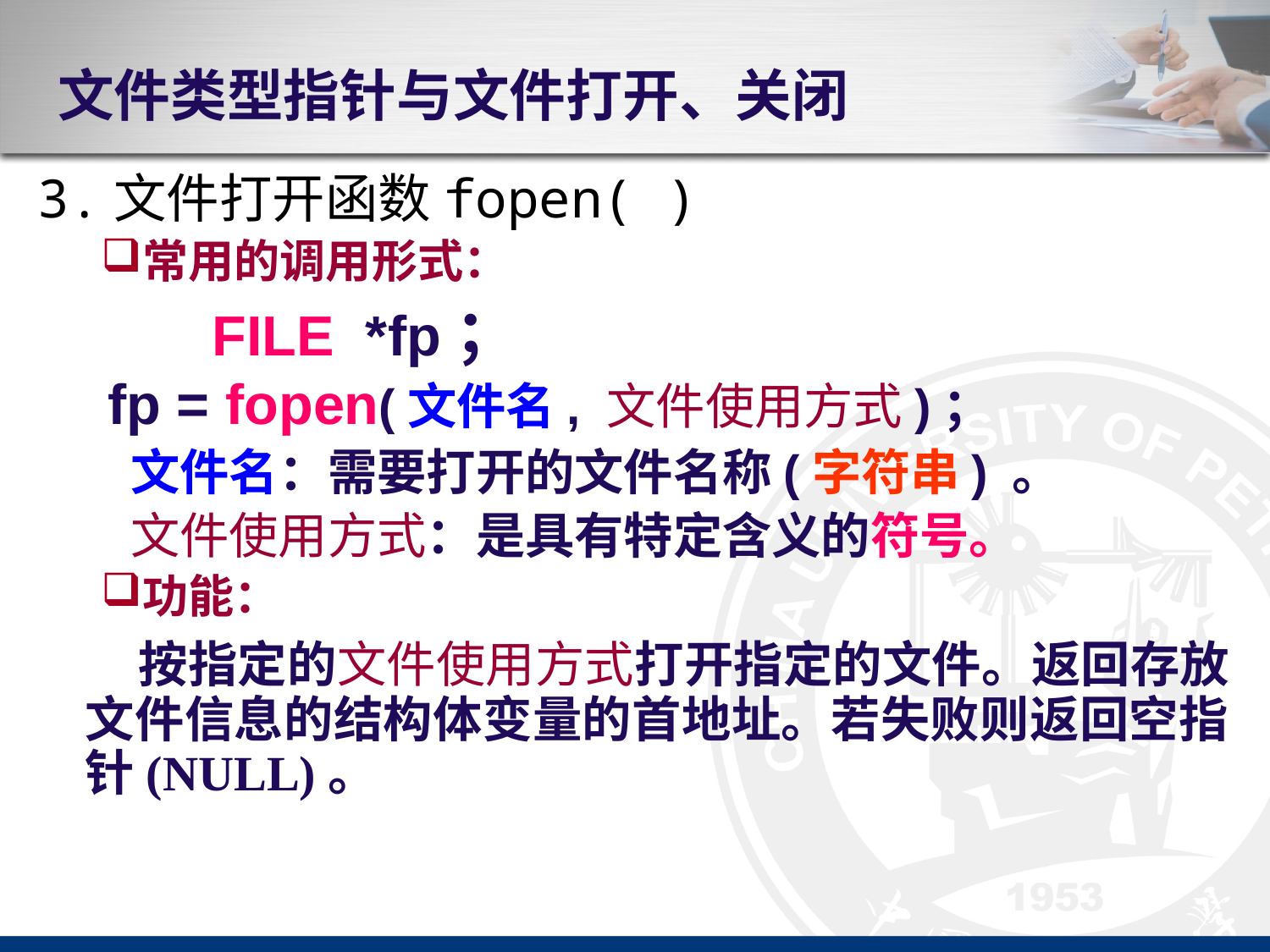

# 文件类型指针与文件打开、关闭
3.文件打开函数fopen( )
常用的调用形式：
		FILE  *fp；
    fp = fopen(文件名, 文件使用方式)；
	   文件名：需要打开的文件名称(字符串) 。
	   文件使用方式：是具有特定含义的符号。
功能：
	   按指定的文件使用方式打开指定的文件。返回存放文件信息的结构体变量的首地址。若失败则返回空指针(NULL)。